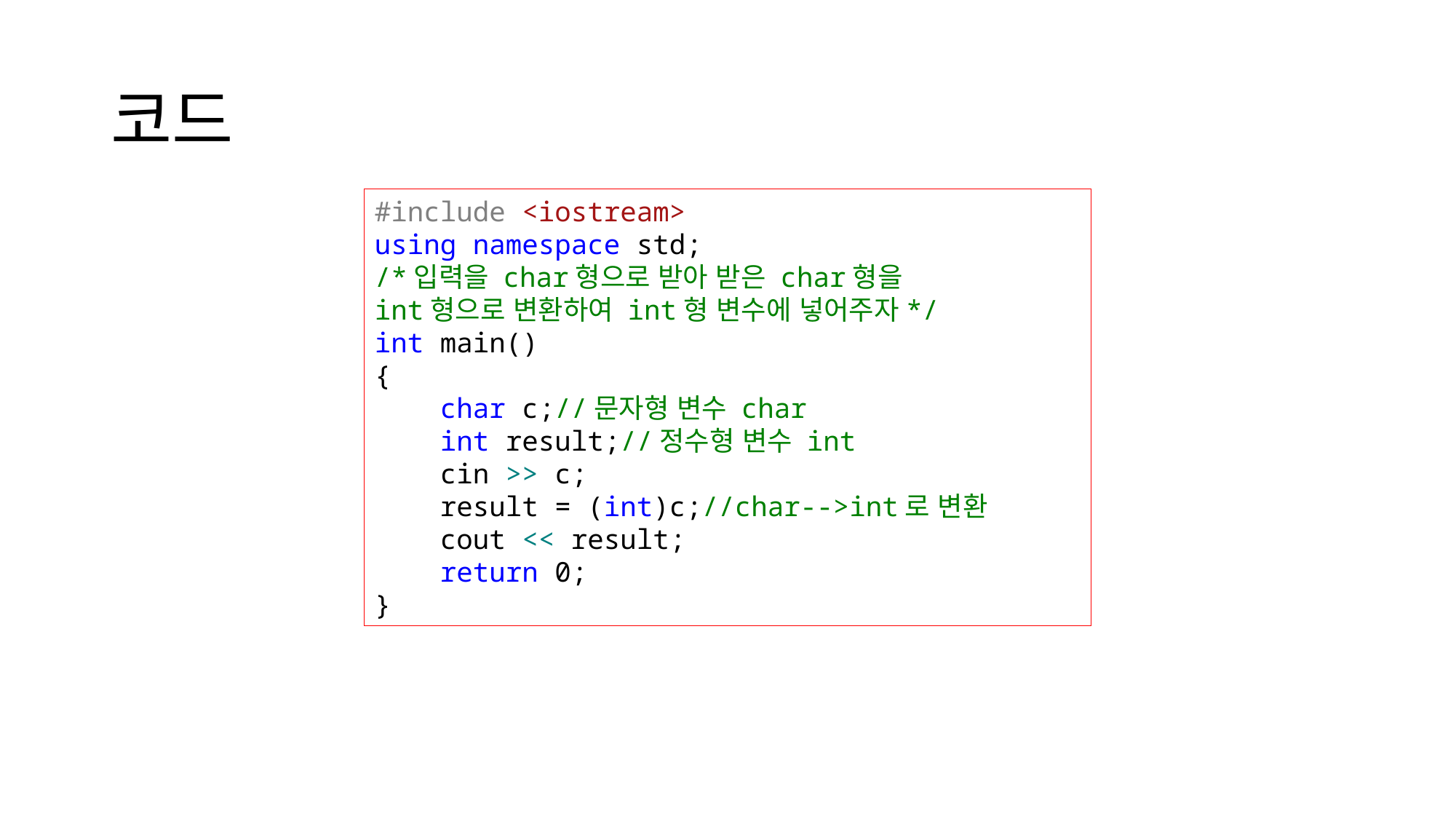

# 코드
#include <iostream>
using namespace std;
/*입력을 char형으로 받아 받은 char형을
int형으로 변환하여 int형 변수에 넣어주자*/
int main()
{
    char c;//문자형 변수 char
    int result;//정수형 변수 int
    cin >> c;
    result = (int)c;//char-->int로 변환
    cout << result;
    return 0;
}